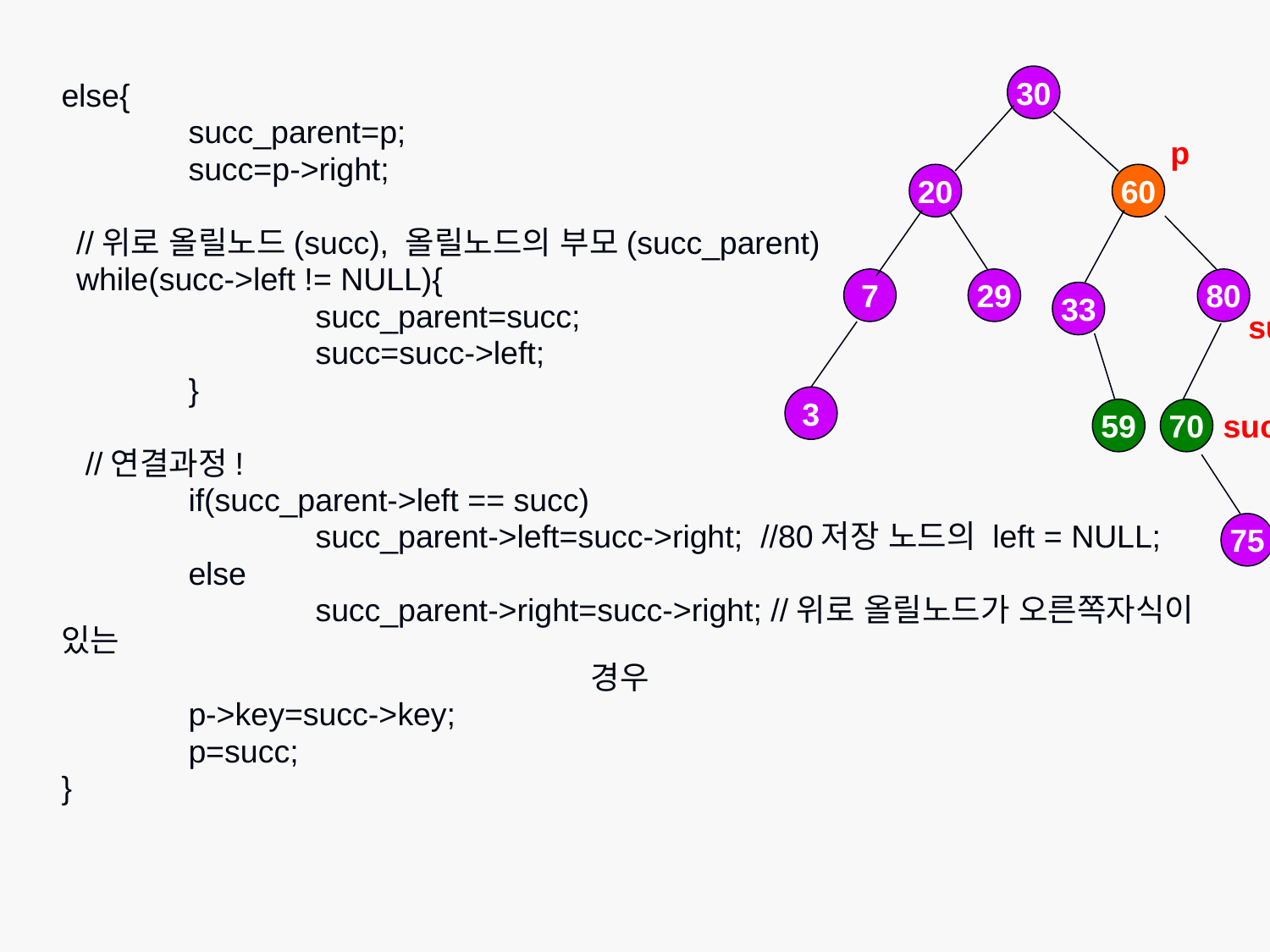

30
	else{
		succ_parent=p;
		succ=p->right;

          //위로 올릴노드(succ), 올릴노드의 부모(succ_parent)
          while(succ->left != NULL){
			succ_parent=succ;
			succ=succ->left;
		}

           //연결과정!
		if(succ_parent->left == succ)
			succ_parent->left=succ->right;  //80저장 노드의 left = NULL;
		else
			succ_parent->right=succ->right; //위로 올릴노드가 오른쪽자식이 있는
                                                                   경우
		p->key=succ->key;
		p=succ;
	}

p
20
60

7
29
80
33
succ_parent

3
59
70
succ

75